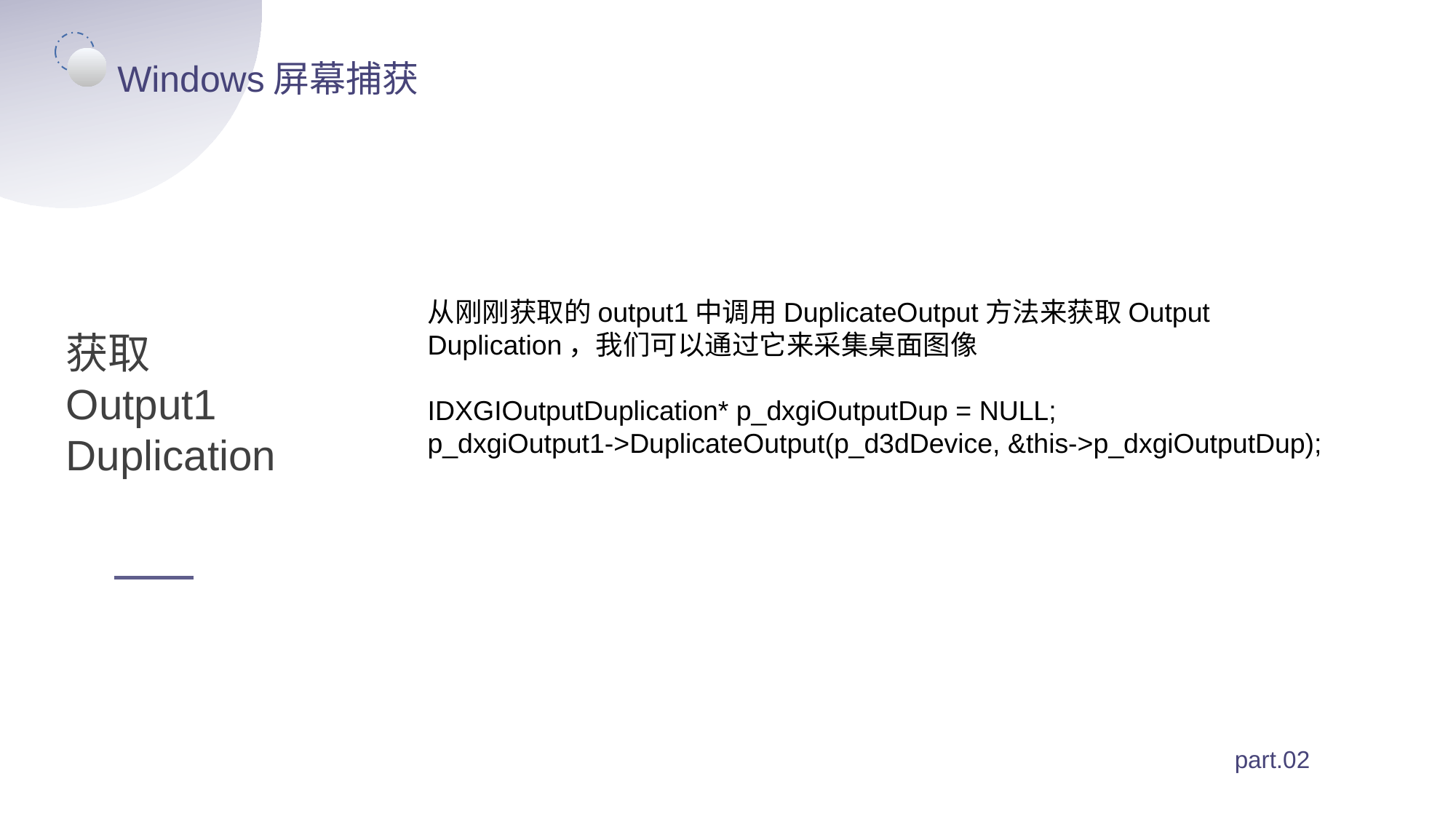

Windows屏幕捕获

从刚刚获取的output1中调用DuplicateOutput方法来获取Output Duplication，我们可以通过它来采集桌面图像

IDXGIOutputDuplication* p_dxgiOutputDup = NULL;
p_dxgiOutput1->DuplicateOutput(p_d3dDevice, &this->p_dxgiOutputDup);
获取Output1
Duplication
part.02